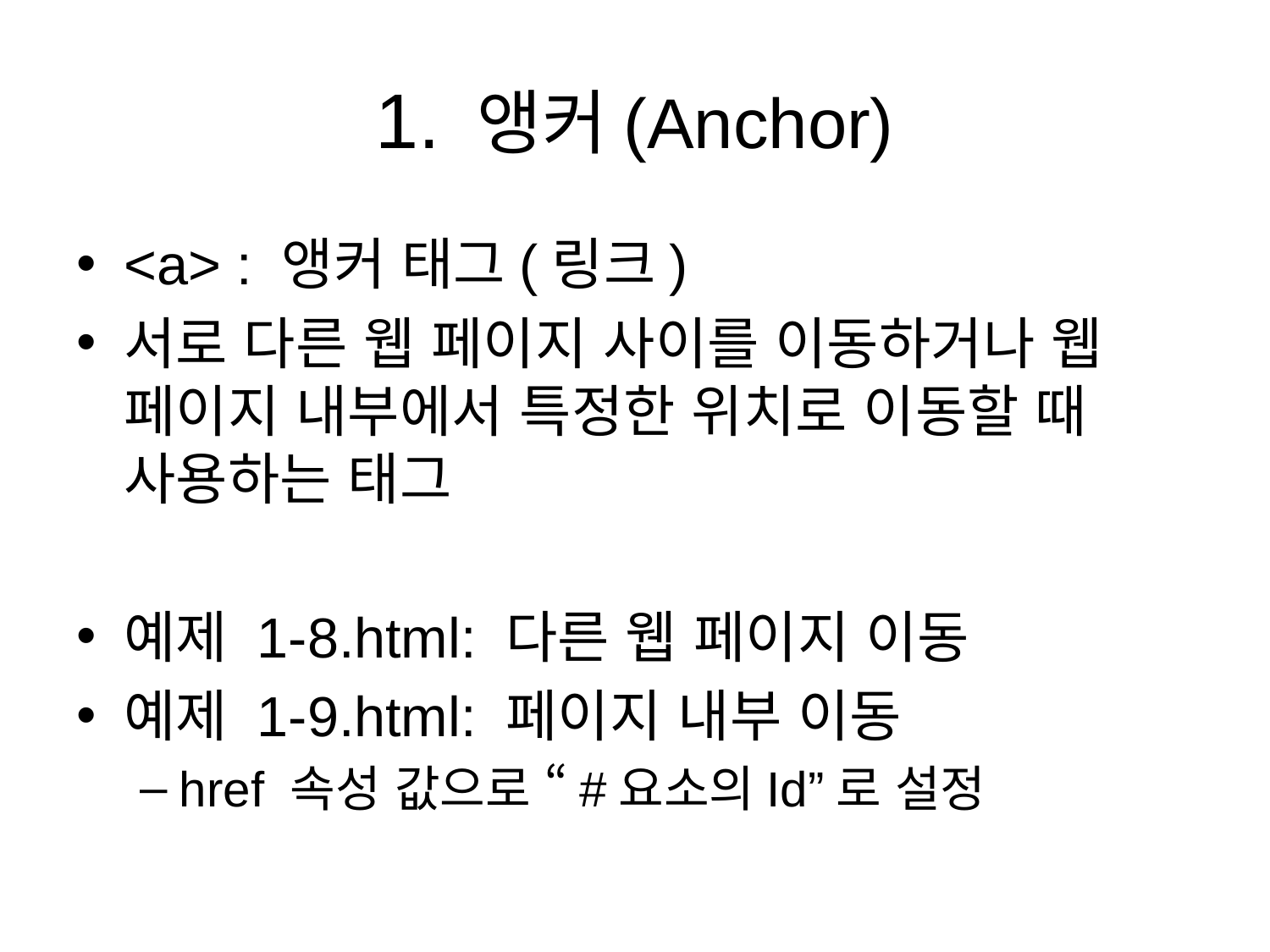

# 1. 앵커(Anchor)
<a> : 앵커 태그(링크)
서로 다른 웹 페이지 사이를 이동하거나 웹 페이지 내부에서 특정한 위치로 이동할 때 사용하는 태그

예제 1-8.html: 다른 웹 페이지 이동
예제 1-9.html: 페이지 내부 이동
href 속성 값으로 “#요소의Id”로 설정